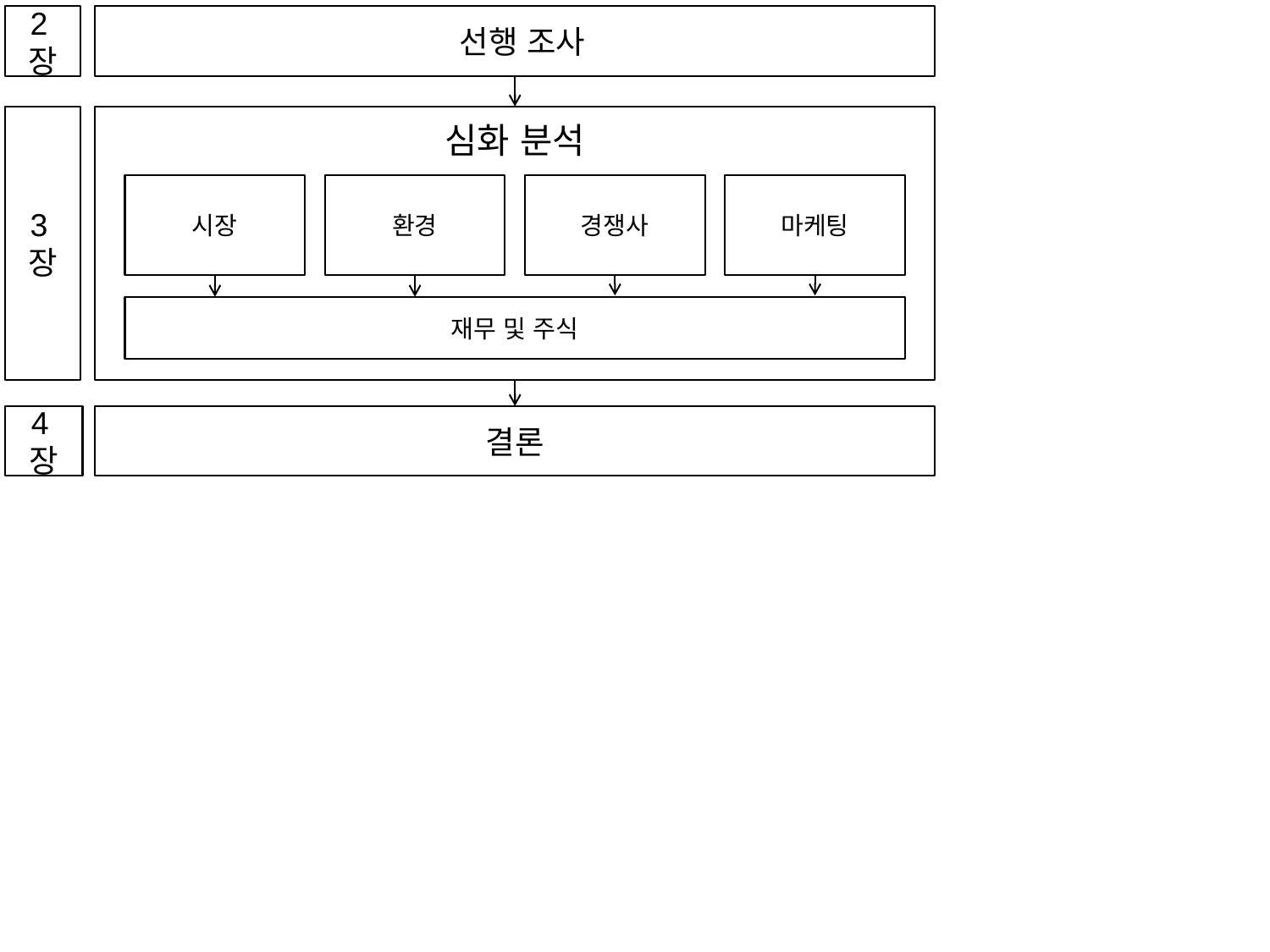

선행 조사
2장
3장

심화 분석

시장
환경
경쟁사
마케팅
재무 및 주식
4장
결론